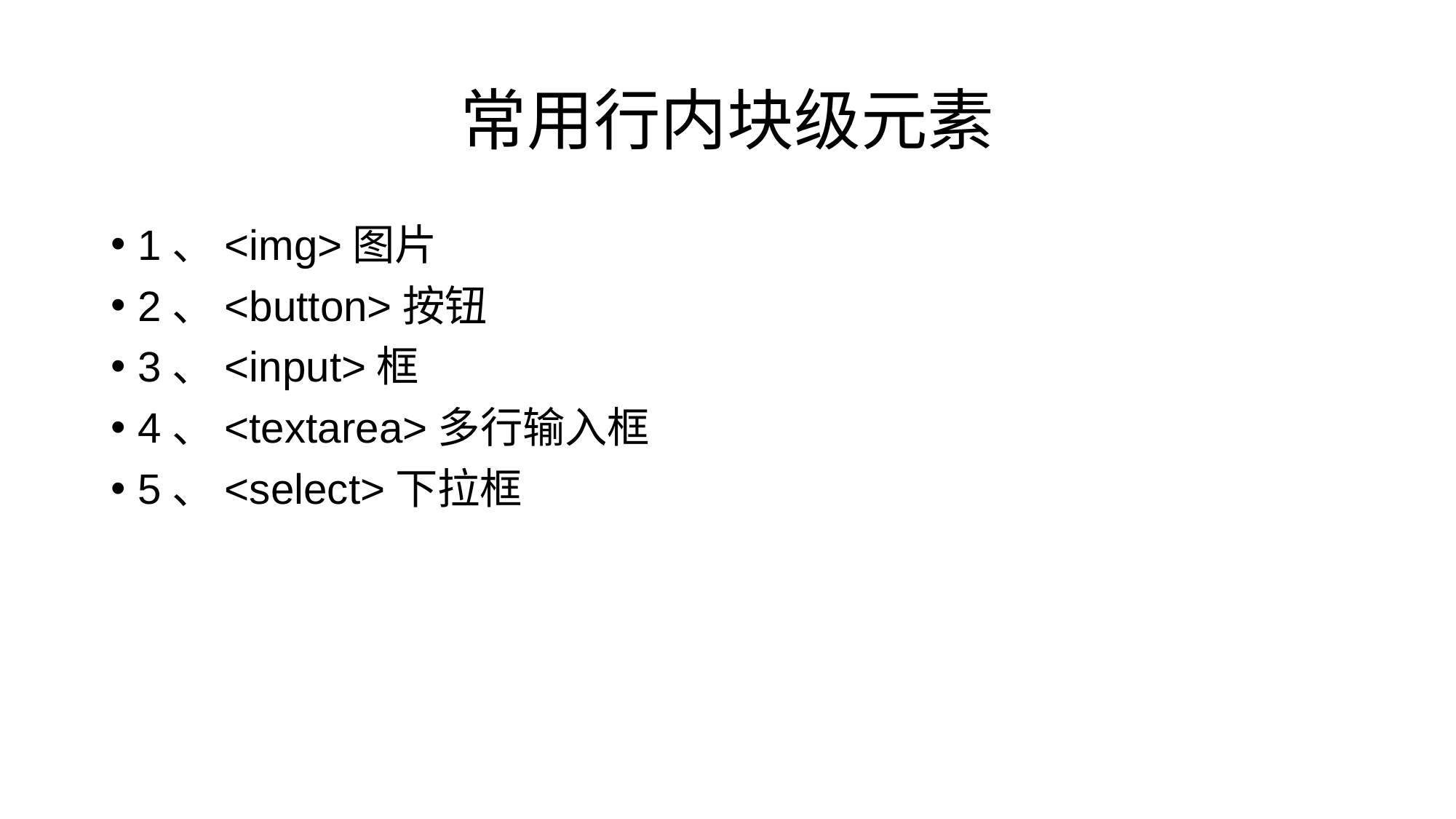

# 常用行内块级元素
1、<img>图片
2、<button>按钮
3、<input>框
4、<textarea>多行输入框
5、<select>下拉框